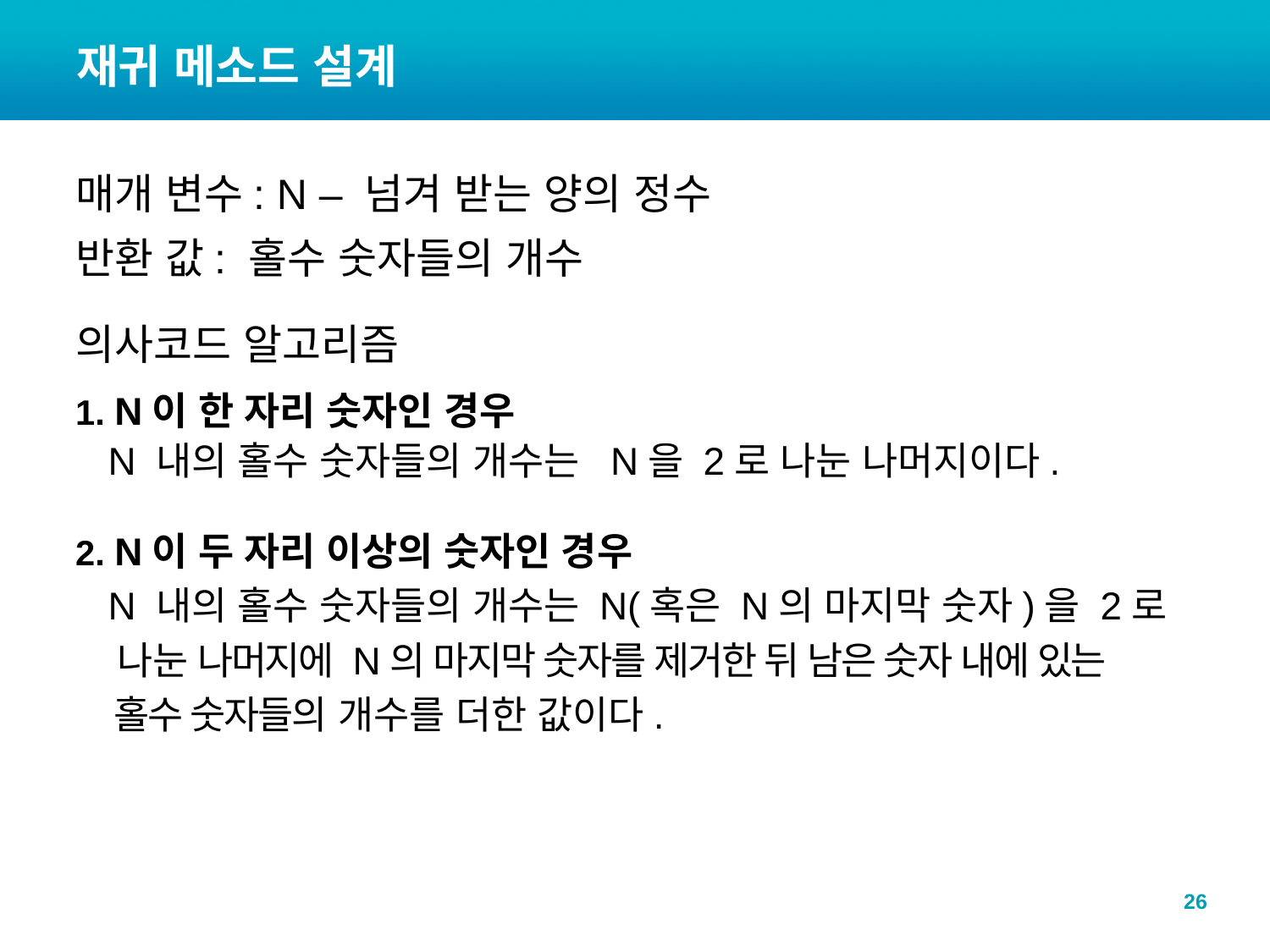

# 재귀 메소드 설계
매개 변수: N – 넘겨 받는 양의 정수
반환 값: 홀수 숫자들의 개수

의사코드 알고리즘

1. N이 한 자리 숫자인 경우
   N 내의 홀수 숫자들의 개수는  N을 2로 나눈 나머지이다.

2. N이 두 자리 이상의 숫자인 경우
   N 내의 홀수 숫자들의 개수는 N(혹은 N의 마지막 숫자)을 2로
   나눈 나머지에 N의 마지막 숫자를 제거한 뒤 남은 숫자 내에 있는
   홀수 숫자들의 개수를 더한 값이다.